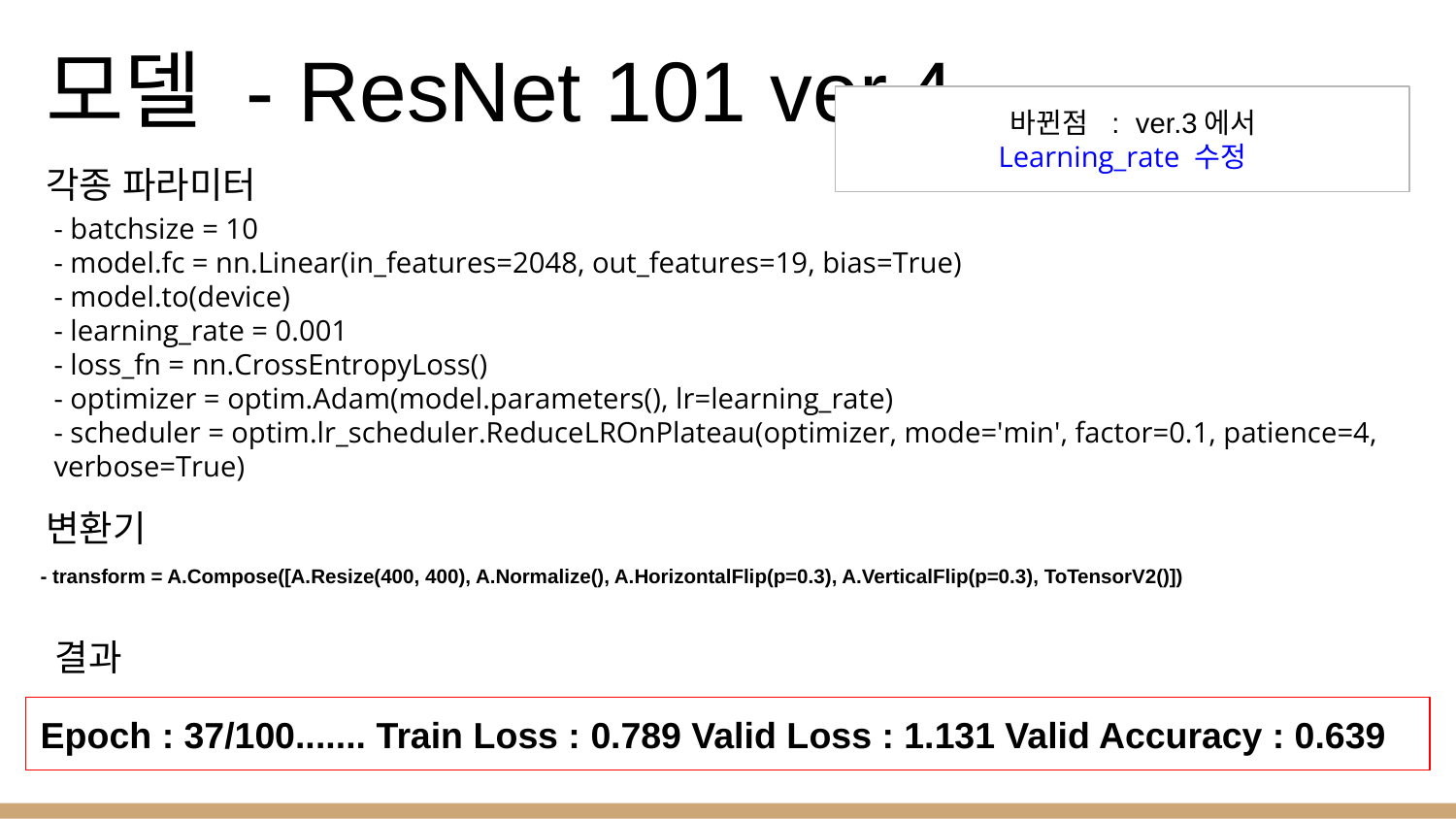

# 모델 - ResNet 101 ver.4
 바뀐점  :  ver.3에서
Learning_rate 수정
각종 파라미터
- batchsize = 10
- model.fc = nn.Linear(in_features=2048, out_features=19, bias=True)
- model.to(device)
- learning_rate = 0.001
- loss_fn = nn.CrossEntropyLoss()
- optimizer = optim.Adam(model.parameters(), lr=learning_rate)
- scheduler = optim.lr_scheduler.ReduceLROnPlateau(optimizer, mode='min', factor=0.1, patience=4, verbose=True)

변환기
- transform = A.Compose([A.Resize(400, 400), A.Normalize(), A.HorizontalFlip(p=0.3), A.VerticalFlip(p=0.3), ToTensorV2()])
결과
Epoch : 37/100....... Train Loss : 0.789 Valid Loss : 1.131 Valid Accuracy : 0.639